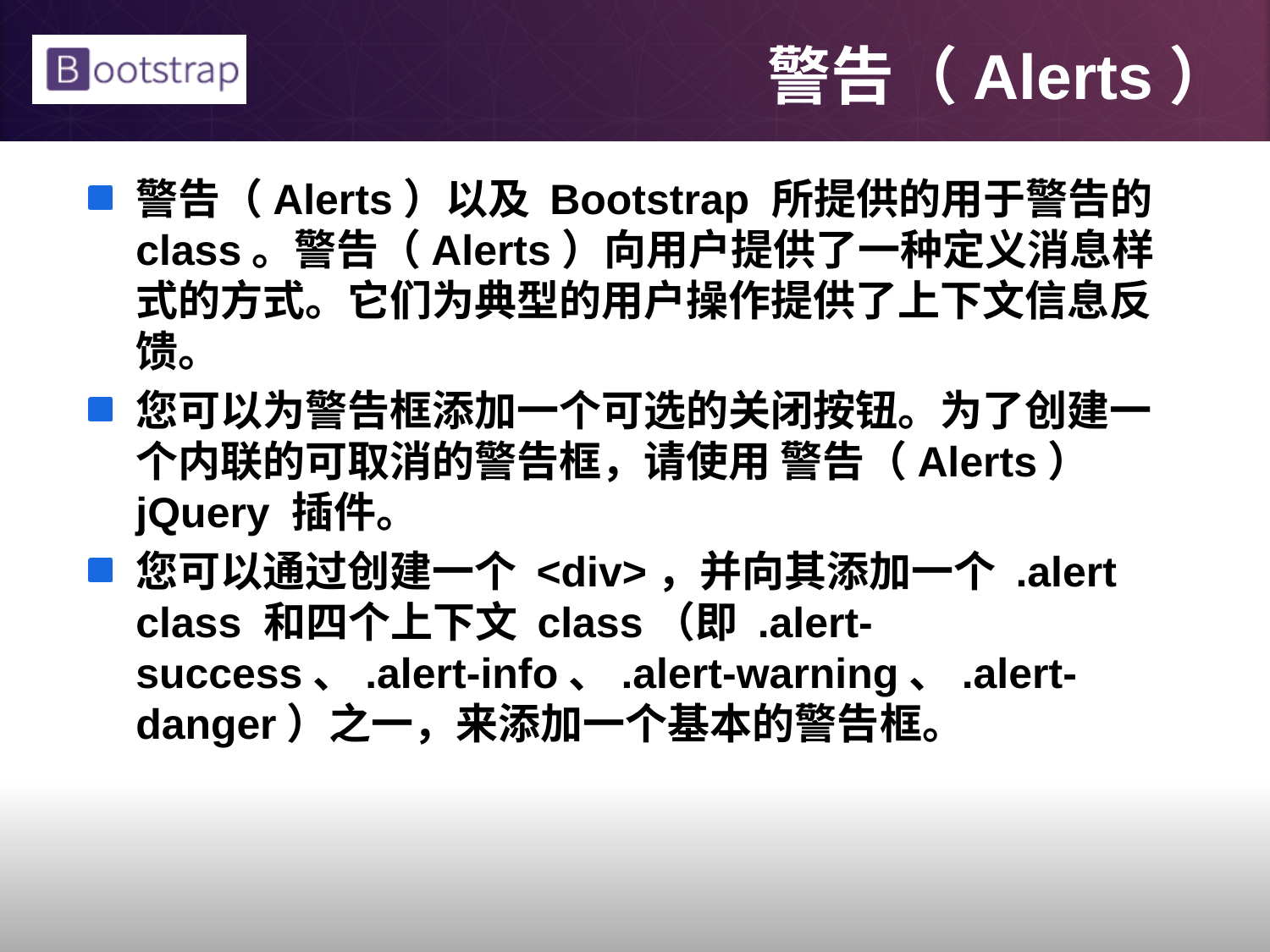

# 警告（Alerts）
警告（Alerts）以及 Bootstrap 所提供的用于警告的 class。警告（Alerts）向用户提供了一种定义消息样式的方式。它们为典型的用户操作提供了上下文信息反馈。
您可以为警告框添加一个可选的关闭按钮。为了创建一个内联的可取消的警告框，请使用 警告（Alerts） jQuery 插件。
您可以通过创建一个 <div>，并向其添加一个 .alert class 和四个上下文 class（即 .alert-success、.alert-info、.alert-warning、.alert-danger）之一，来添加一个基本的警告框。